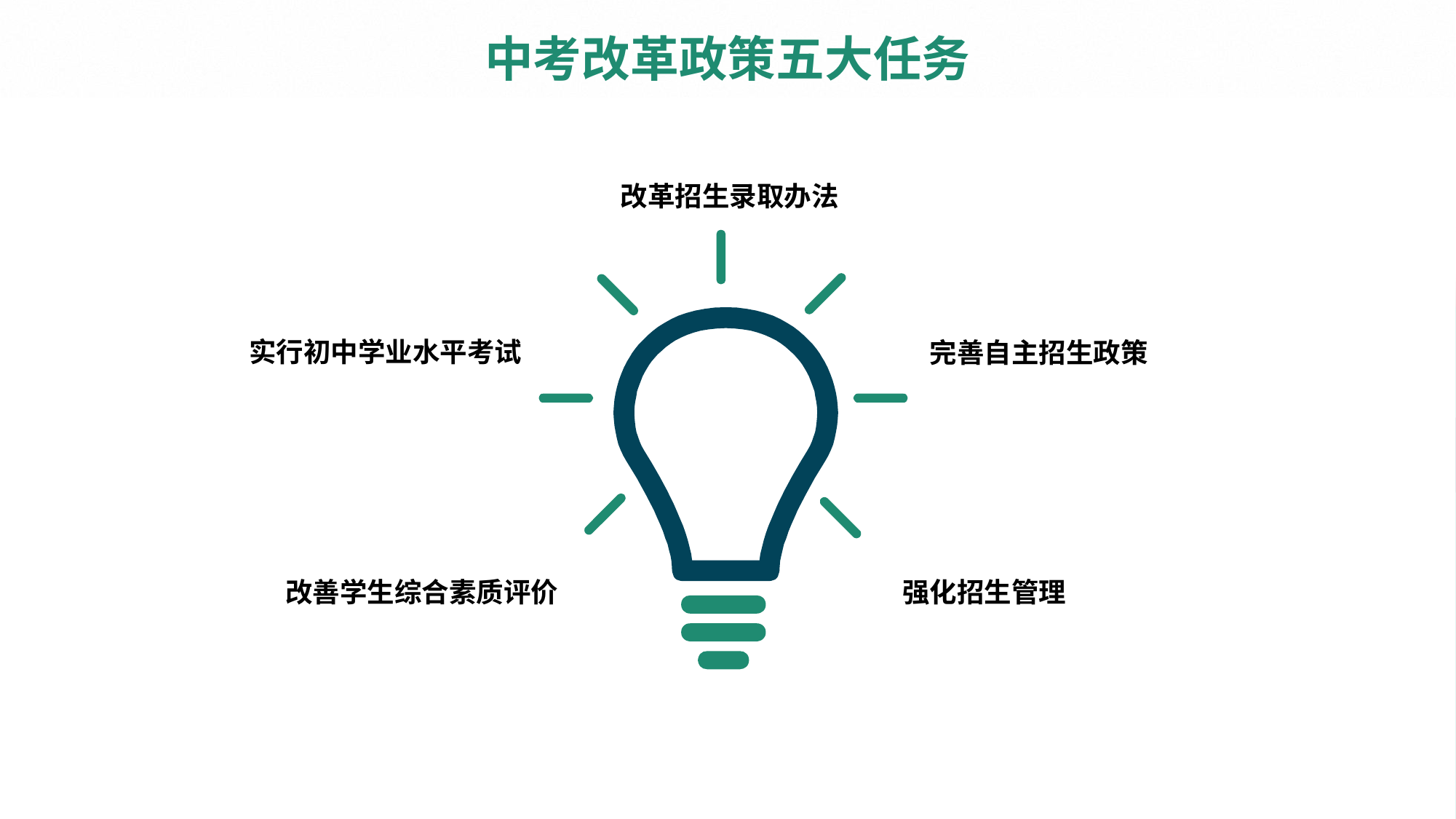

# 中考改革政策五大任务
改革招生录取办法

实行初中学业水平考试
完善自主招生政策
改善学生综合素质评价
强化招生管理